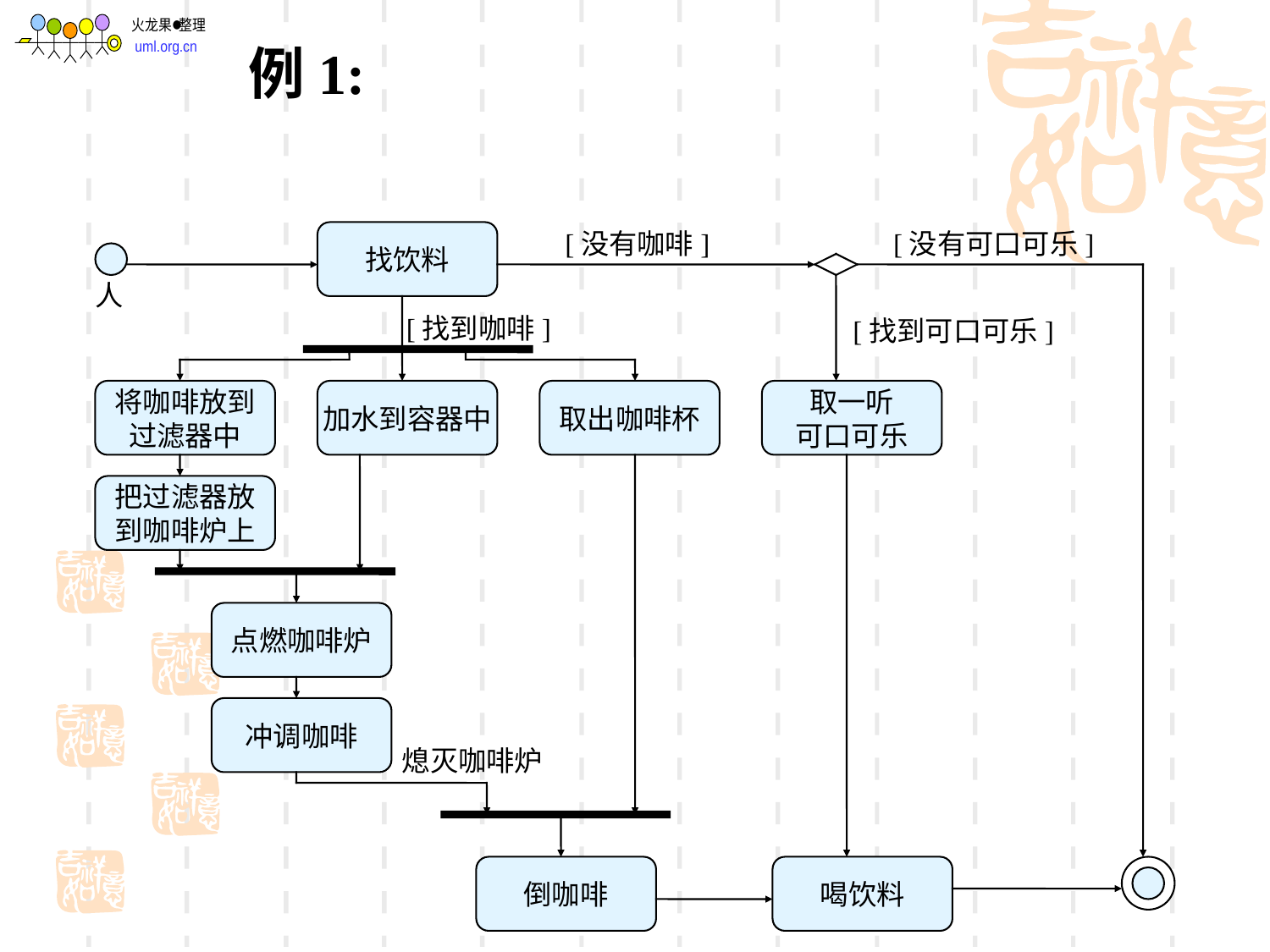

例1:
[没有咖啡]
[没有可口可乐]
找饮料

人

[找到咖啡]
[找到可口可乐]

将咖啡放到
过滤器中
加水到容器中
取出咖啡杯
取一听
可口可乐

把过滤器放
到咖啡炉上

点燃咖啡炉

冲调咖啡
熄灭咖啡炉

倒咖啡
喝饮料